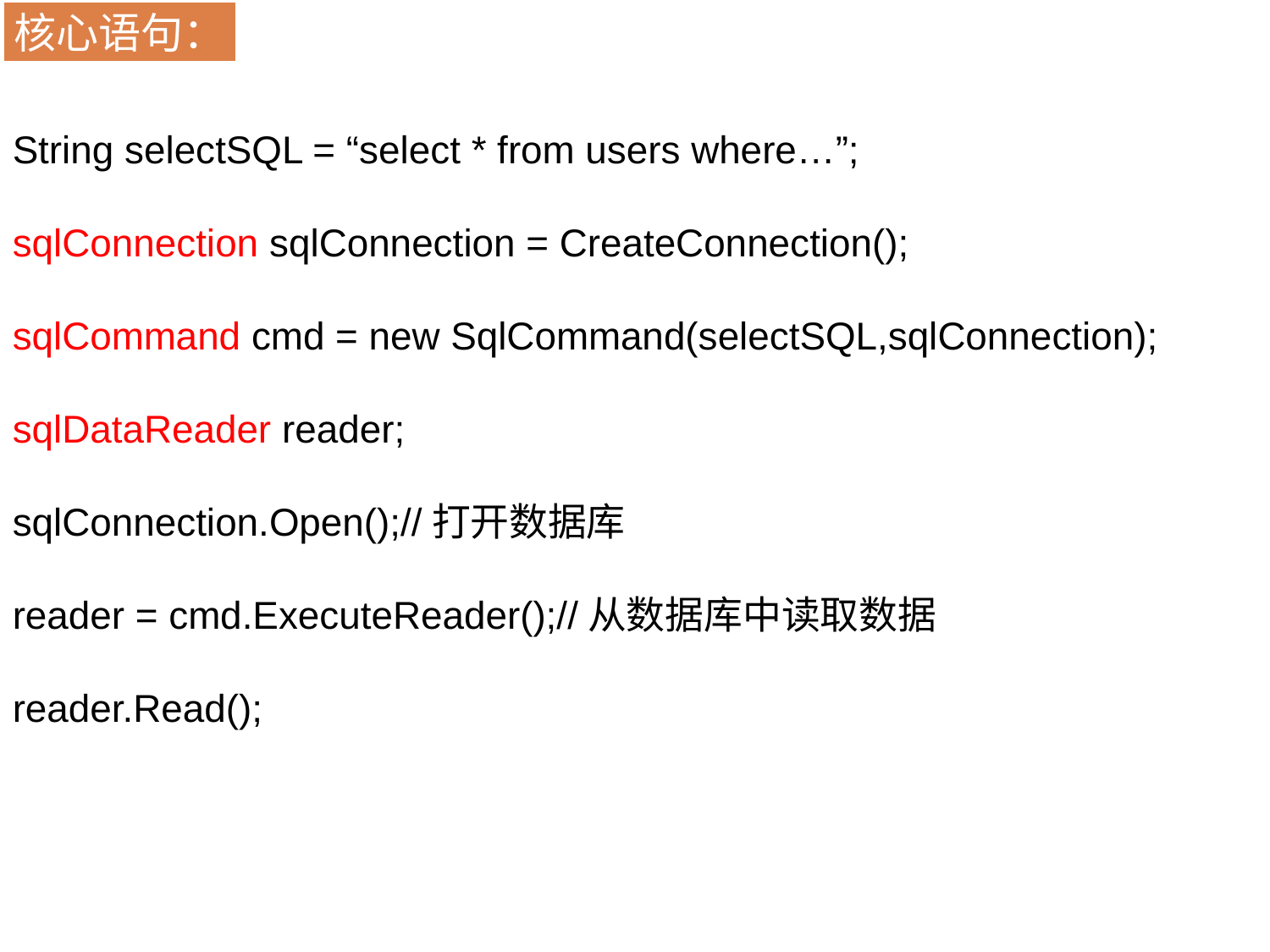

核心语句：
String selectSQL = “select * from users where…”;

sqlConnection sqlConnection = CreateConnection();

sqlCommand cmd = new SqlCommand(selectSQL,sqlConnection);

sqlDataReader reader;

sqlConnection.Open();//打开数据库

reader = cmd.ExecuteReader();//从数据库中读取数据

reader.Read();